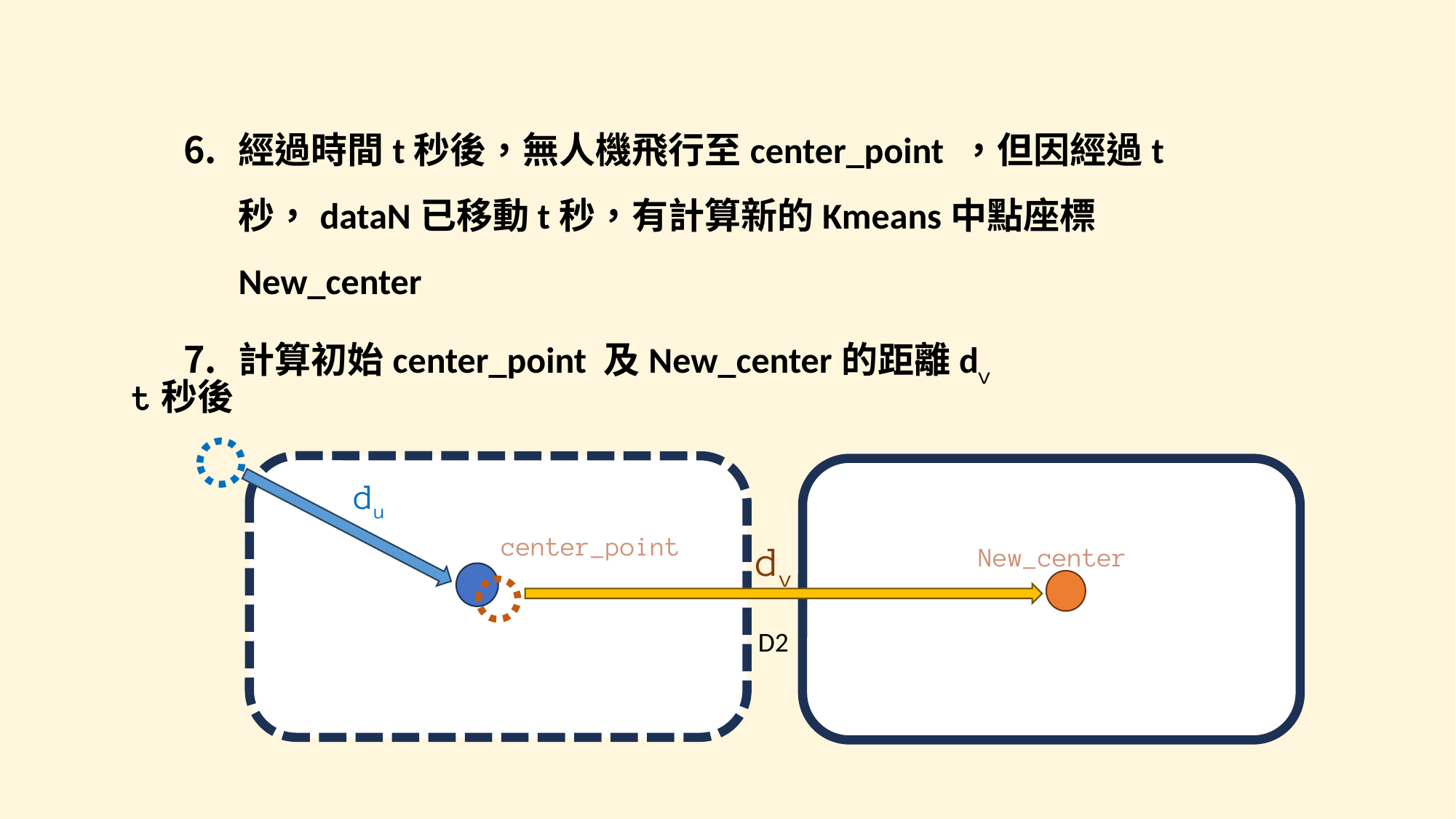

經過時間t秒後，無人機飛行至center_point ，但因經過t秒，dataN已移動t秒，有計算新的Kmeans中點座標 New_center
計算初始center_point 及New_center的距離dv

t秒後

du

center_point
New_center

dv
D2